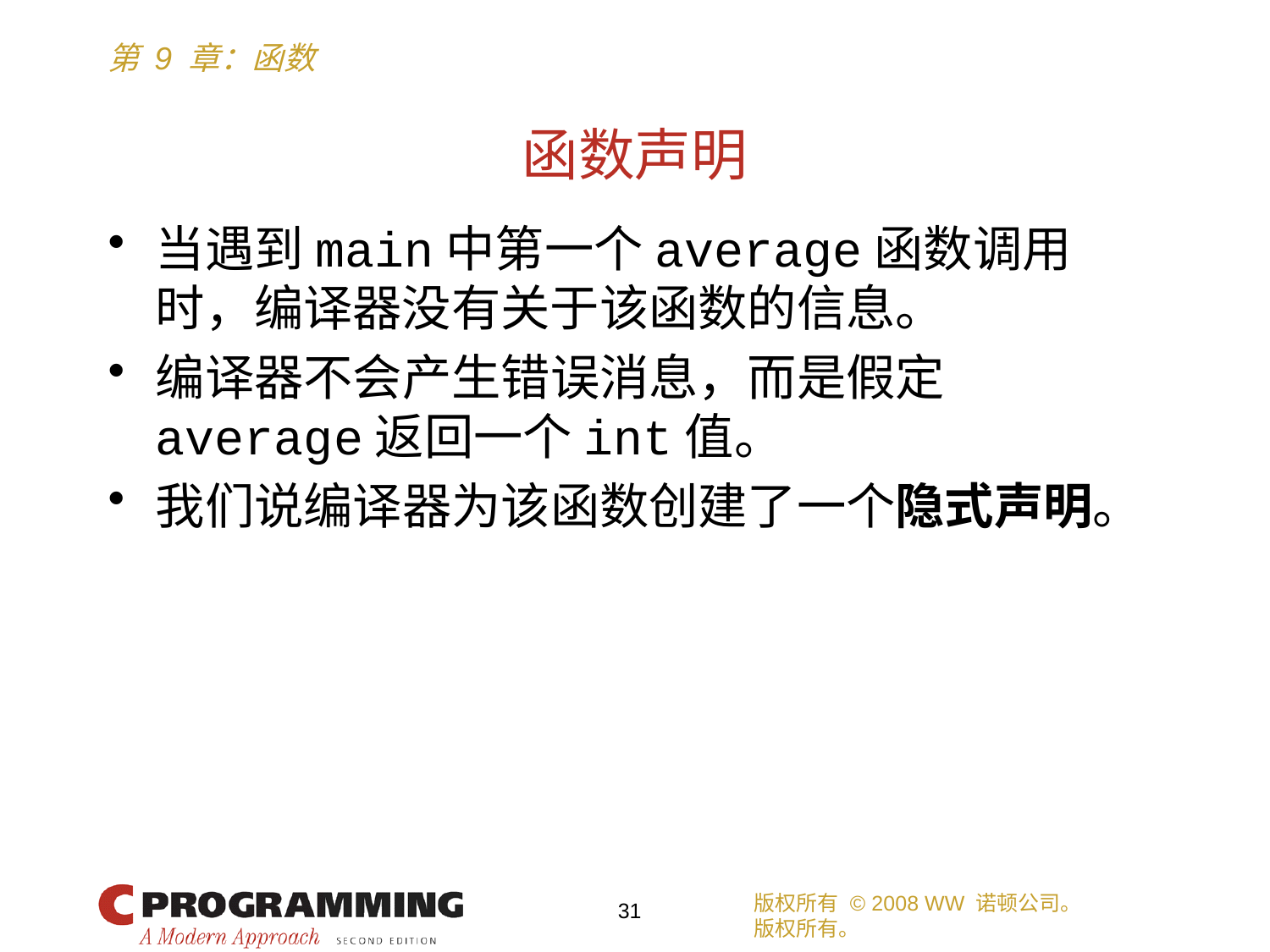

# 函数声明
当遇到main中第一个average函数调用时，编译器没有关于该函数的信息。
编译器不会产生错误消息，而是假定average返回一个int值。
我们说编译器为该函数创建了一个隐式声明。
版权所有 © 2008 WW 诺顿公司。
版权所有。
31